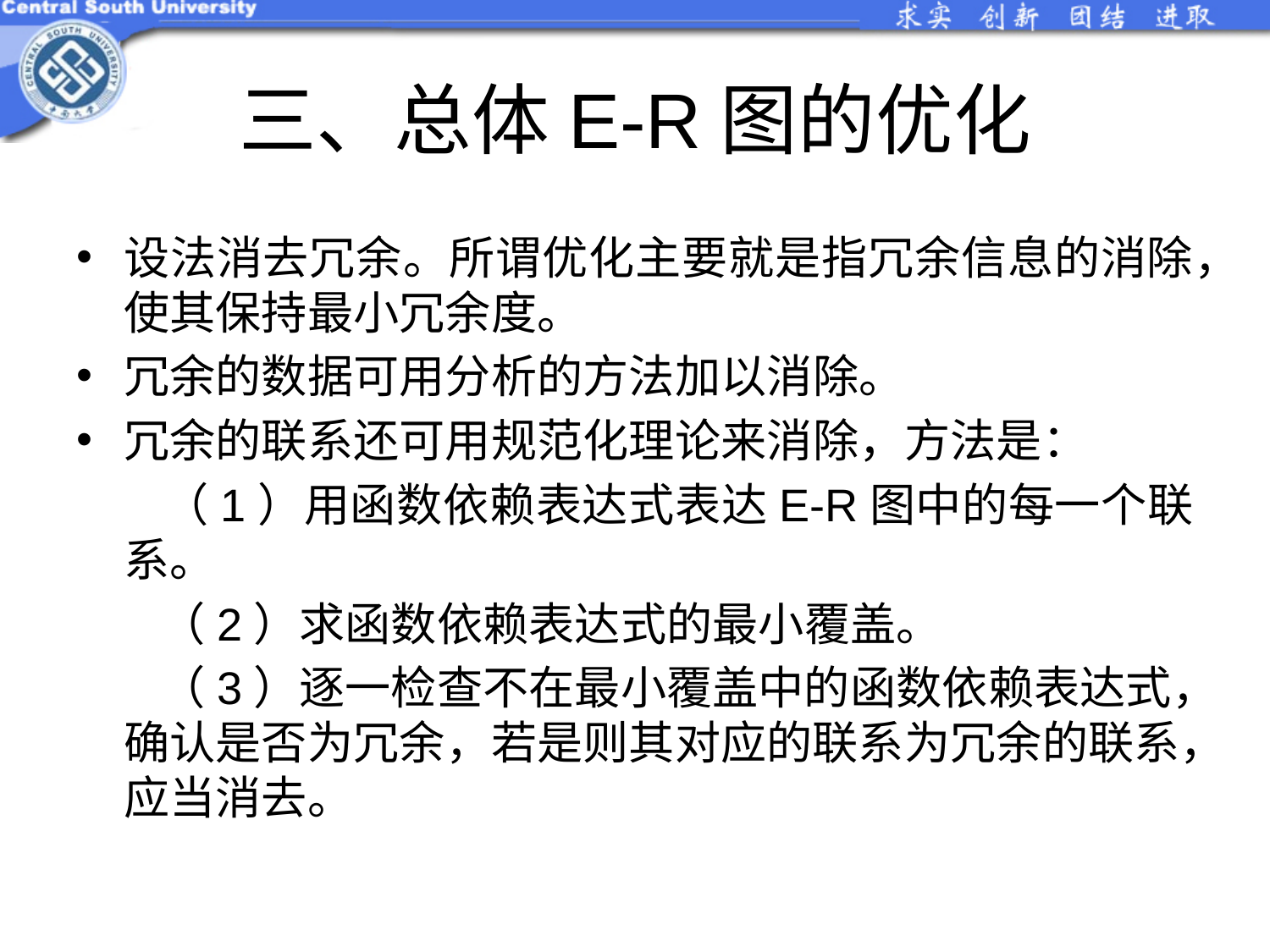

# 三、总体E-R图的优化
设法消去冗余。所谓优化主要就是指冗余信息的消除，使其保持最小冗余度。
冗余的数据可用分析的方法加以消除。
冗余的联系还可用规范化理论来消除，方法是：
       （1）用函数依赖表达式表达E-R图中的每一个联系。
       （2）求函数依赖表达式的最小覆盖。
       （3）逐一检查不在最小覆盖中的函数依赖表达式，确认是否为冗余，若是则其对应的联系为冗余的联系，应当消去。